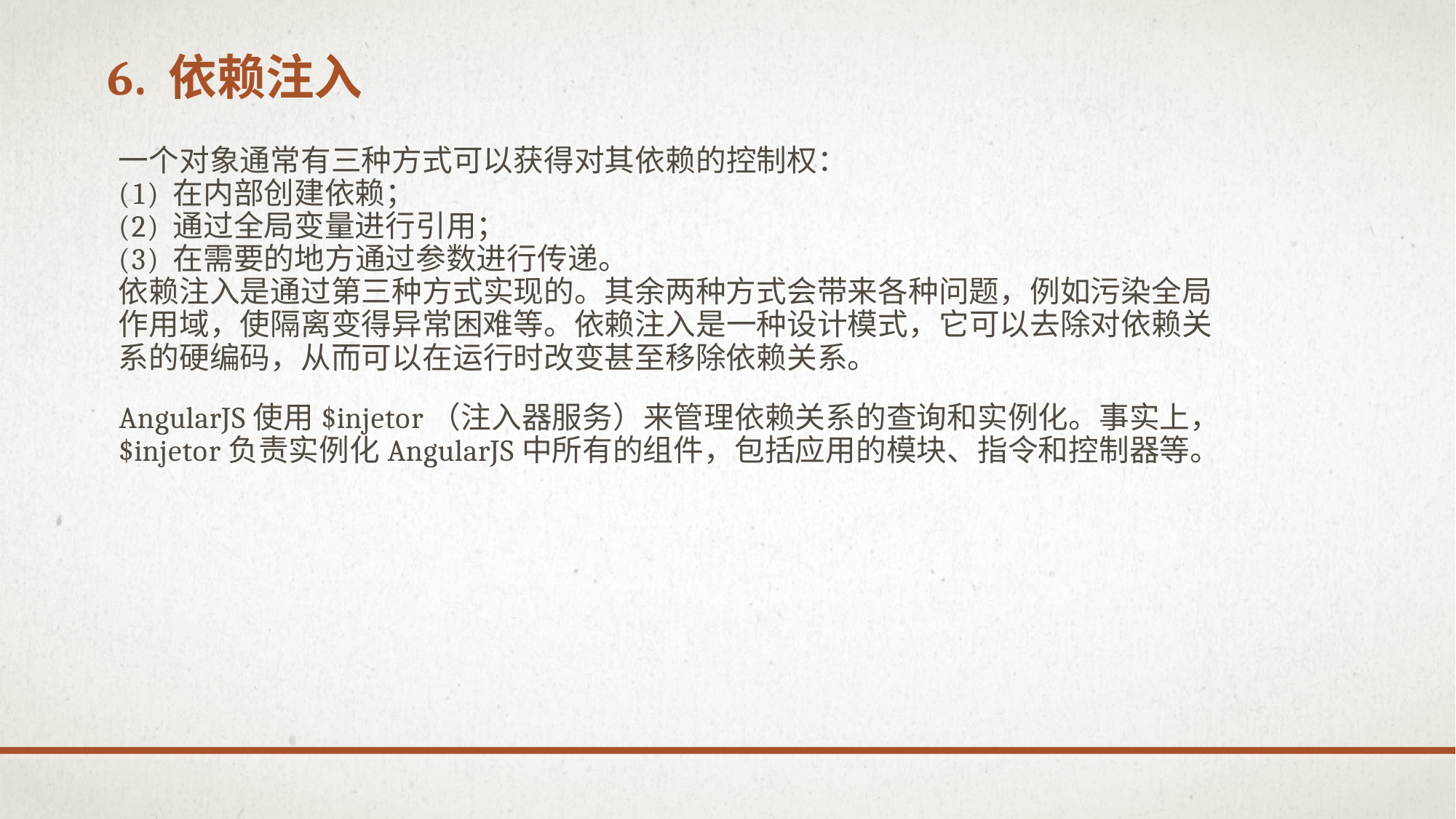

# 6. 依赖注入
一个对象通常有三种方式可以获得对其依赖的控制权：
(1) 在内部创建依赖；
(2) 通过全局变量进行引用；
(3) 在需要的地方通过参数进行传递。
依赖注入是通过第三种方式实现的。其余两种方式会带来各种问题，例如污染全局作用域，使隔离变得异常困难等。依赖注入是一种设计模式，它可以去除对依赖关系的硬编码，从而可以在运行时改变甚至移除依赖关系。
AngularJS使用$injetor（注入器服务）来管理依赖关系的查询和实例化。事实上， $injetor负责实例化AngularJS中所有的组件，包括应用的模块、指令和控制器等。